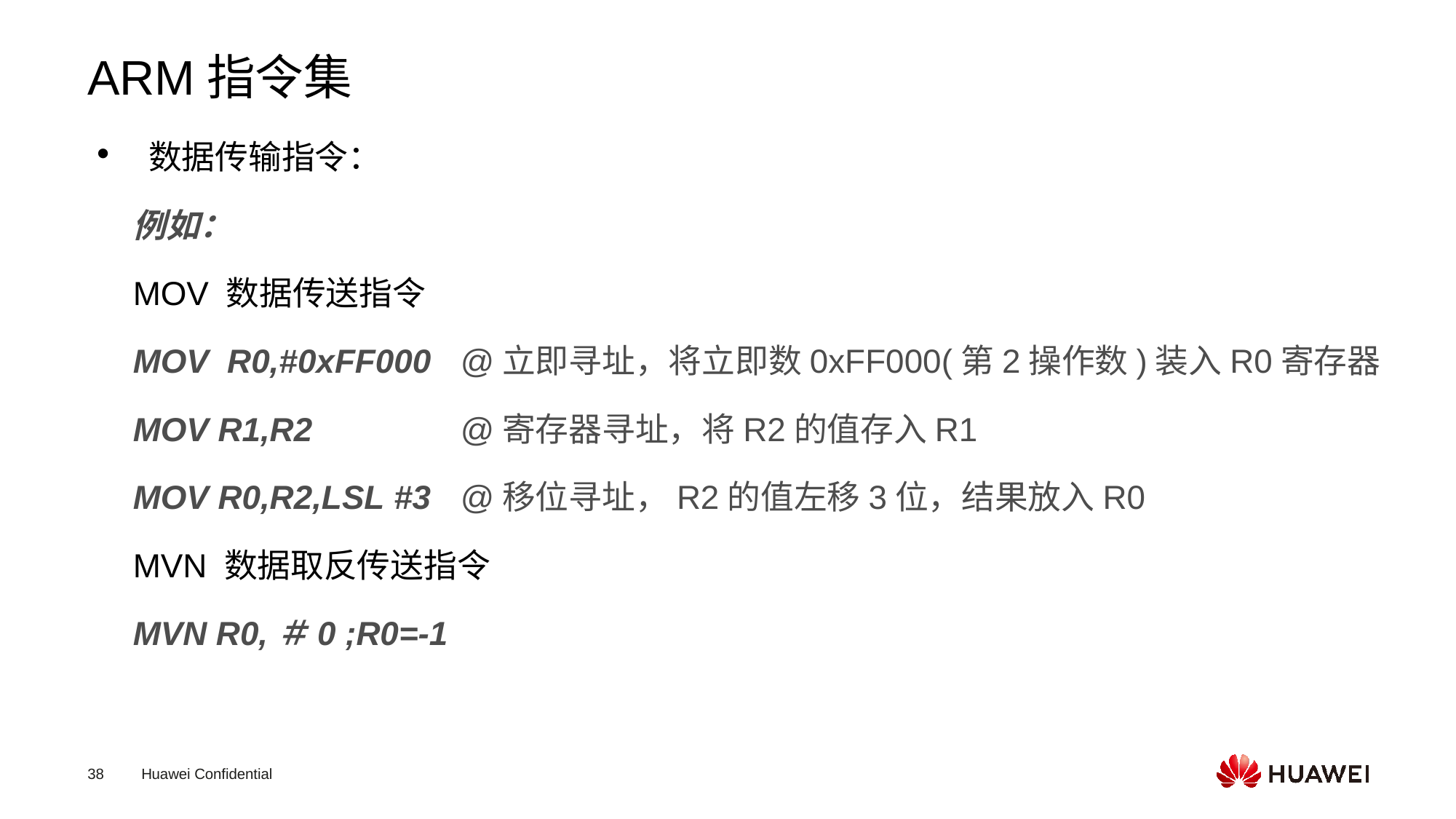

# ARM指令集
 数据传输指令：
例如：
MOV 数据传送指令
MOV  R0,#0xFF000	@立即寻址，将立即数0xFF000(第2操作数)装入R0寄存器
MOV R1,R2 		@寄存器寻址，将R2的值存入R1
MOV R0,R2,LSL #3	@移位寻址，R2的值左移3位，结果放入R0
MVN 数据取反传送指令
MVN R0,＃0 ;R0=-1